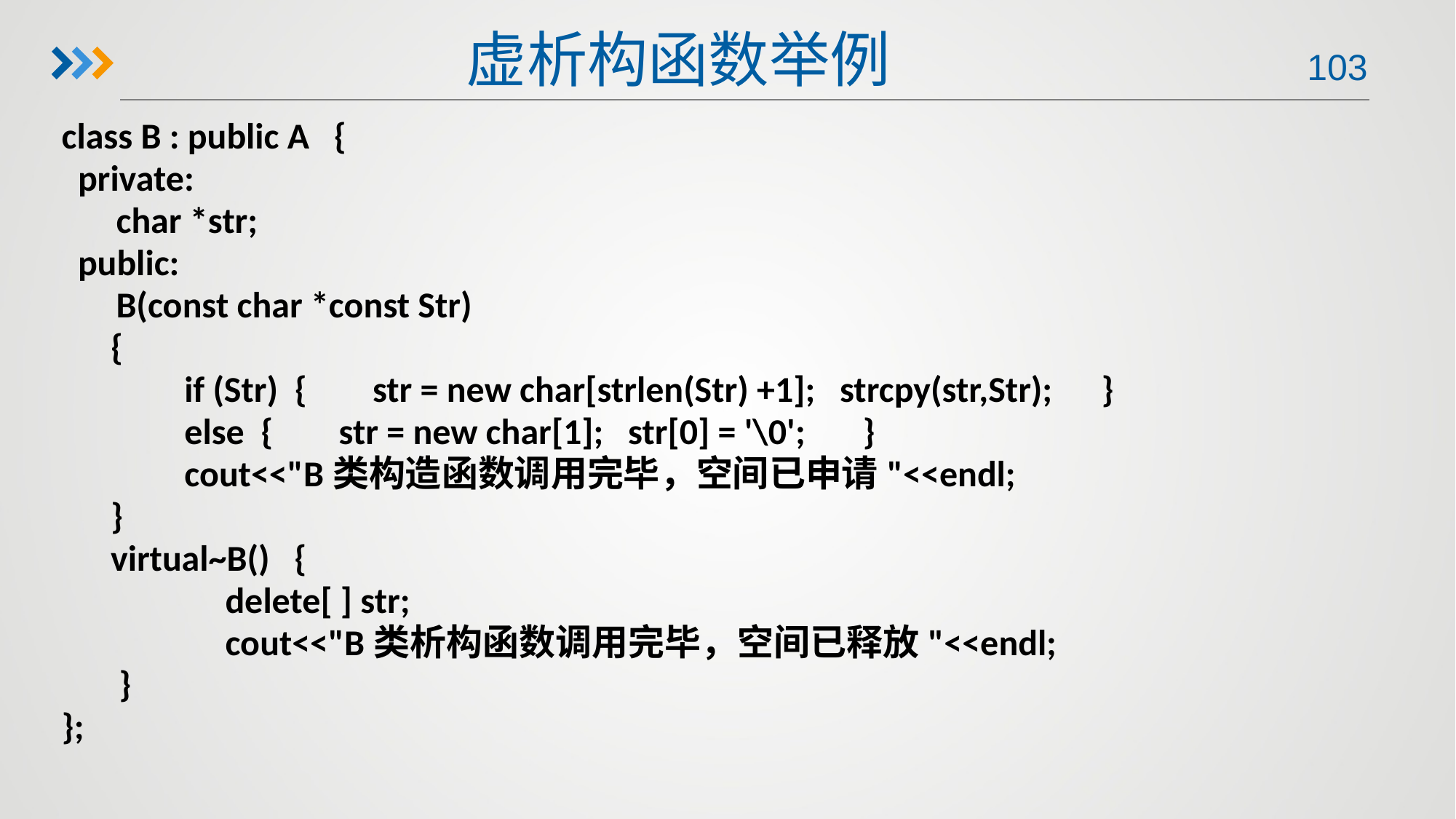

虚析构函数举例
class B : public A   {
  private:
	char *str;
  public:
    	B(const char *const Str)
      {
               if (Str)  {        str = new char[strlen(Str) +1];   strcpy(str,Str);      }
               else  {        str = new char[1];   str[0] = '\0';       }
               cout<<"B类构造函数调用完毕，空间已申请"<<endl;
      }
      virtual~B()   {
                    delete[ ] str;
                    cout<<"B类析构函数调用完毕，空间已释放"<<endl;
       }
};